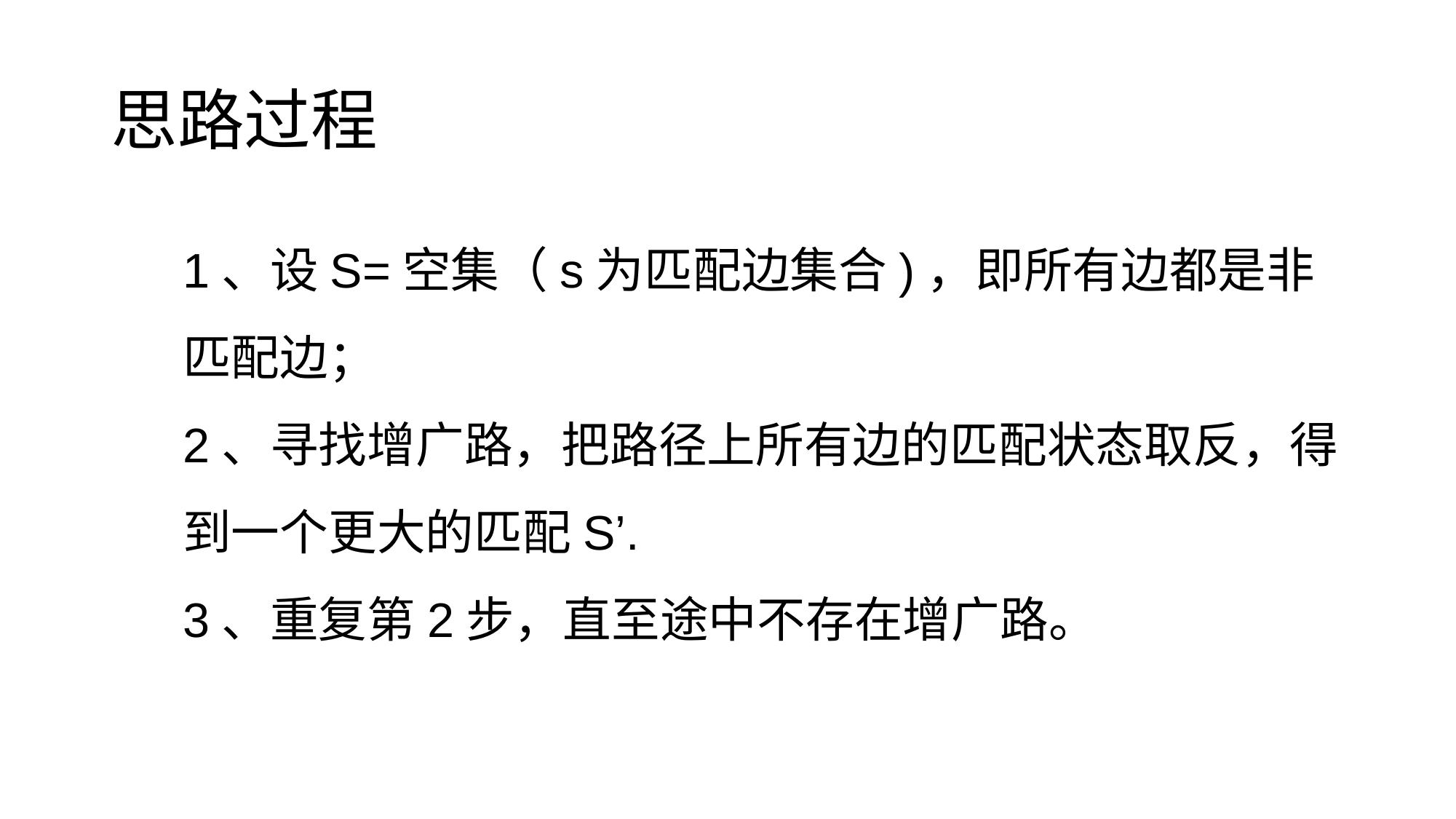

# 思路过程
1、设S=空集（s为匹配边集合)，即所有边都是非匹配边；
2、寻找增广路，把路径上所有边的匹配状态取反，得到一个更大的匹配S’.
3、重复第2步，直至途中不存在增广路。